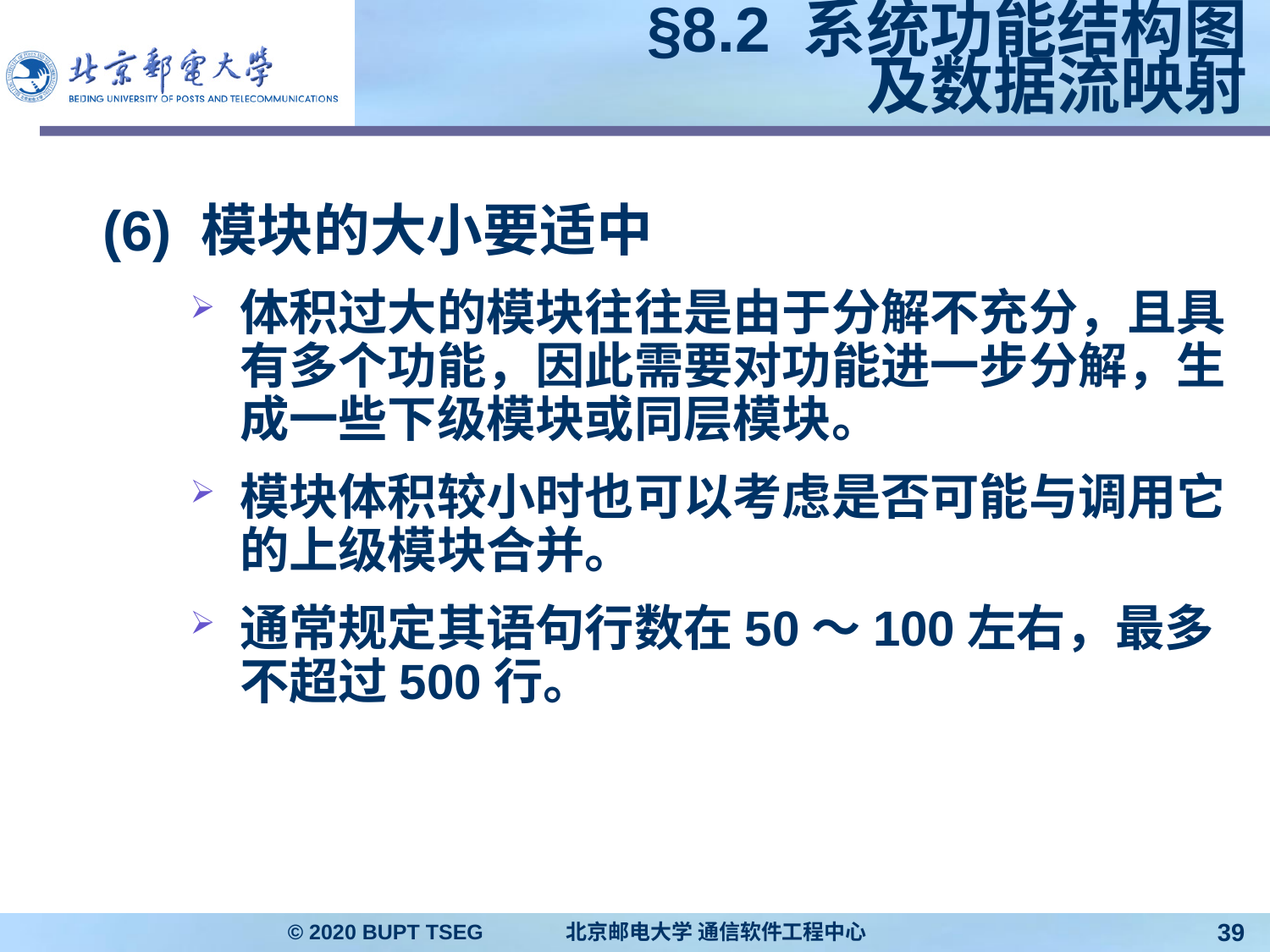

# §8.2 系统功能结构图 及数据流映射
(6) 模块的大小要适中
体积过大的模块往往是由于分解不充分，且具有多个功能，因此需要对功能进一步分解，生成一些下级模块或同层模块。
模块体积较小时也可以考虑是否可能与调用它的上级模块合并。
通常规定其语句行数在50～100左右，最多不超过500行。
© 2020 BUPT TSEG             北京邮电大学 通信软件工程中心